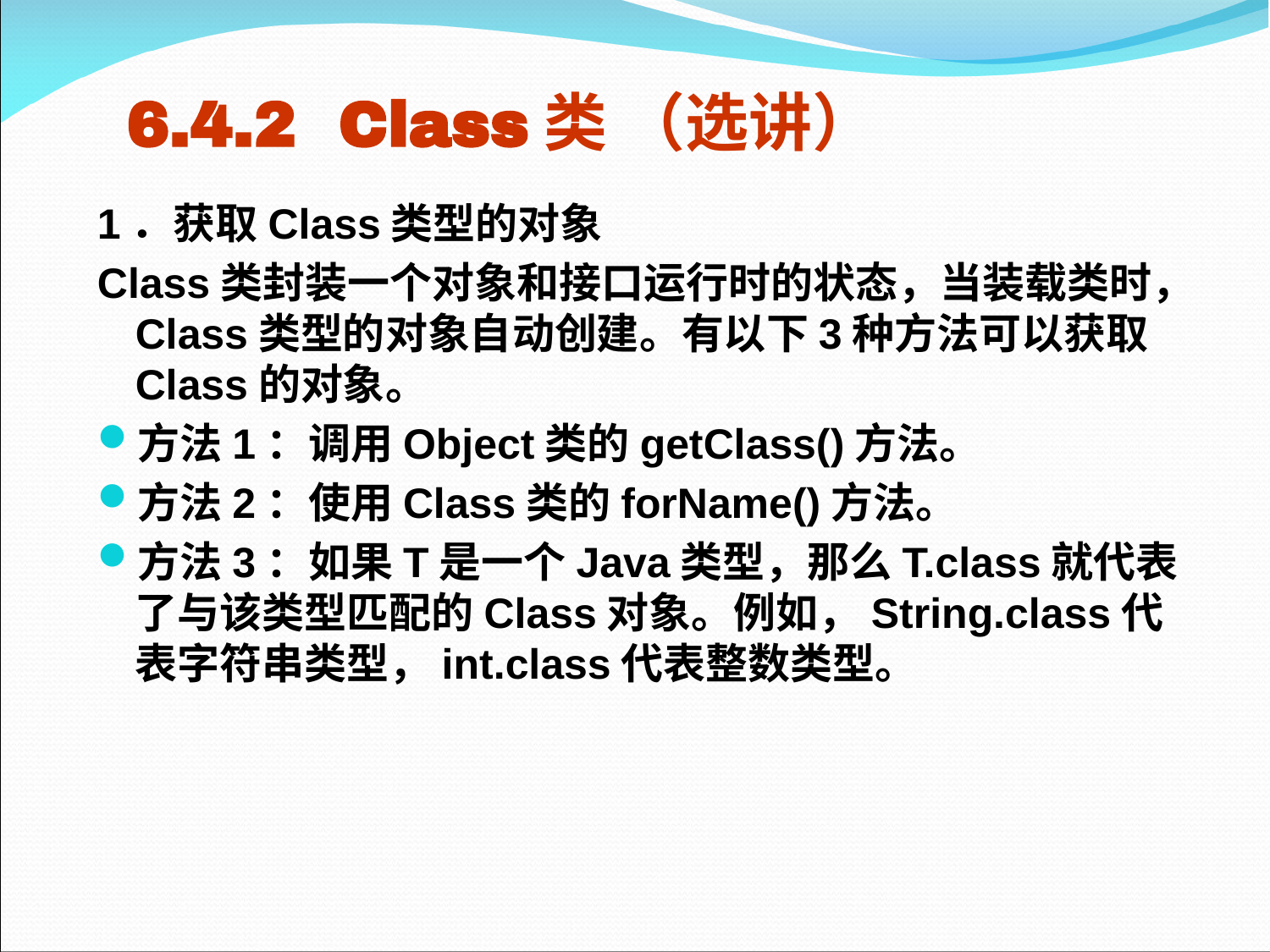

# 6.4.2  Class类 （选讲）
1．获取Class类型的对象
Class类封装一个对象和接口运行时的状态，当装载类时，Class类型的对象自动创建。有以下3种方法可以获取Class的对象。
方法1：调用Object类的getClass()方法。
方法2：使用Class类的forName()方法。
方法3：如果T是一个Java类型，那么T.class就代表了与该类型匹配的Class对象。例如，String.class代表字符串类型，int.class代表整数类型。